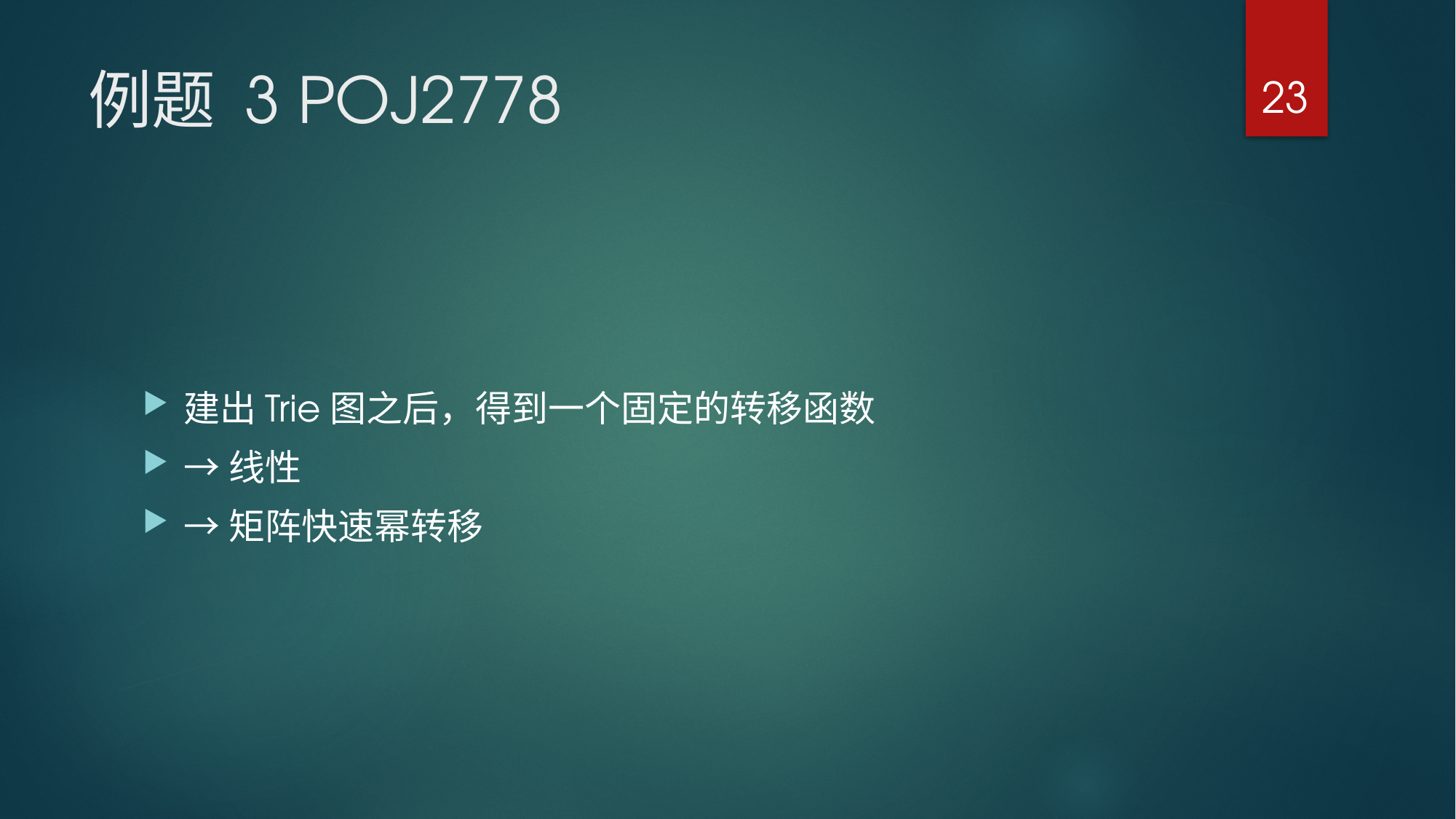

23
# 例题 3 POJ2778
建出Trie图之后，得到一个固定的转移函数
→线性
→矩阵快速幂转移